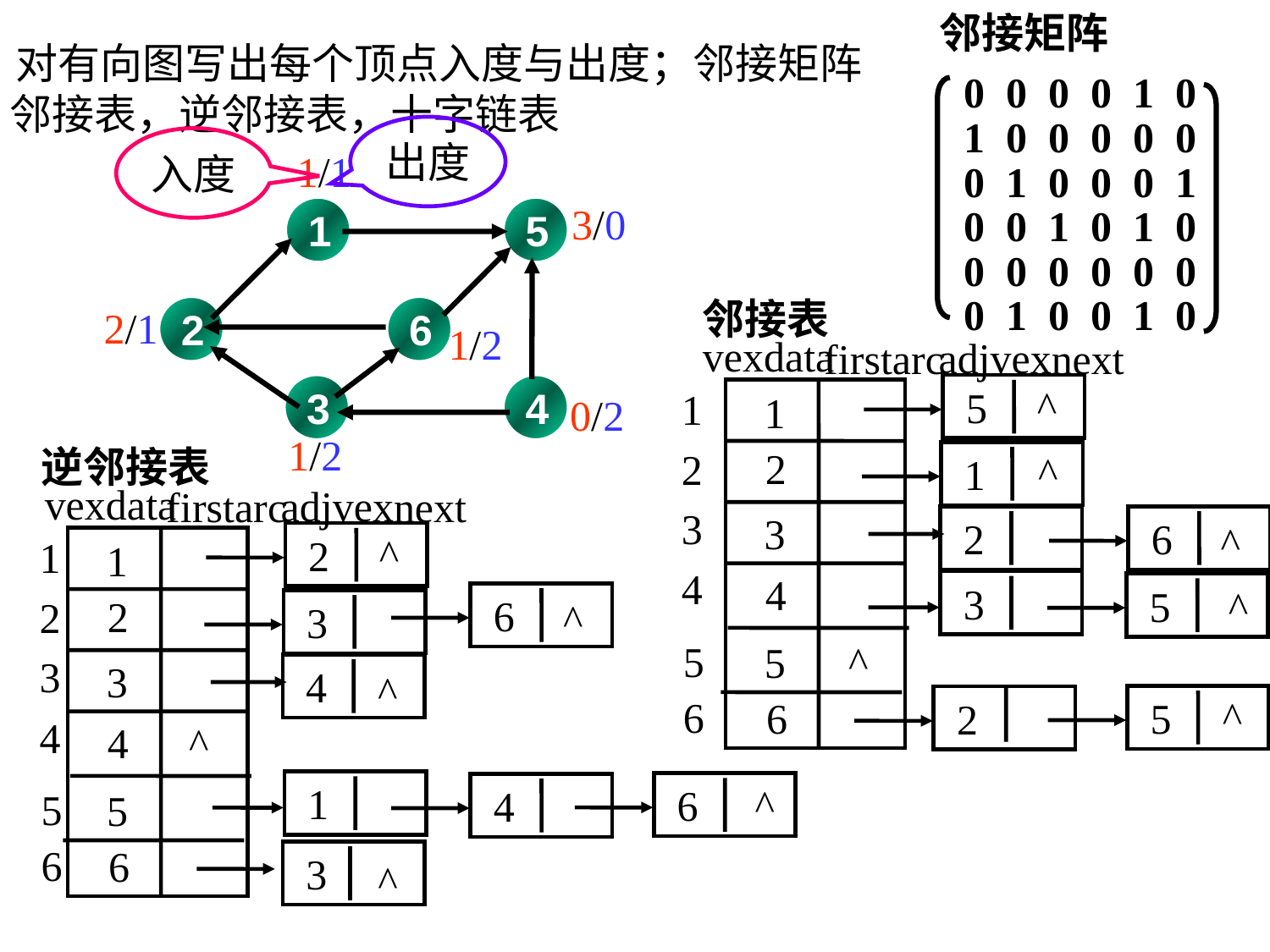

邻接矩阵
0  0  0  0  1  0
1  0  0  0  0  0
0  1  0  0  0  1
0  0  1  0  1  0
0  0  0  0  0  0
0  1  0  0  1  0

5.1 对有向图写出每个顶点入度与出度；邻接矩阵
      邻接表，逆邻接表，十字链表
出度
入度
1/1
3/0
2/1
1/2
0/2
1/2

1

5

2

6

3

4

邻接表
vexdata
adjvex
next
firstarc
 5
^

1
1

2
2

^
 1

3

3
 2
 6

^

4

4
 3
 5

^

^
5
5
 5

^
 2
6
6

逆邻接表
vexdata
adjvex
next
firstarc
 2
^

1
2
3
4
5
6
1

 6
2

^
 3

3
 4

^

4
^
 1
 6
 4

^

5

6

 3

^